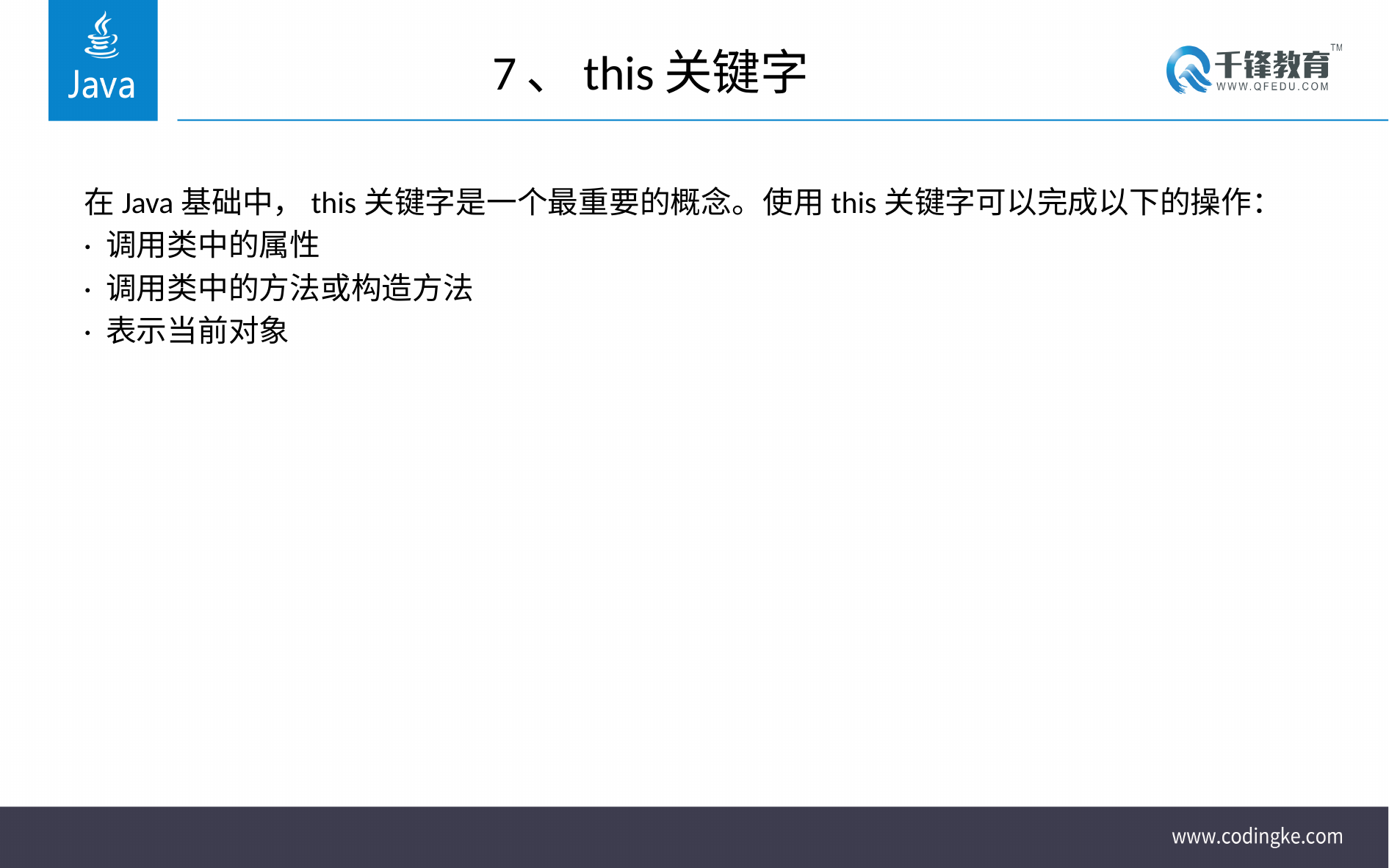

# 7、this关键字
在Java基础中，this关键字是一个最重要的概念。使用this关键字可以完成以下的操作：
· 调用类中的属性
· 调用类中的方法或构造方法
· 表示当前对象